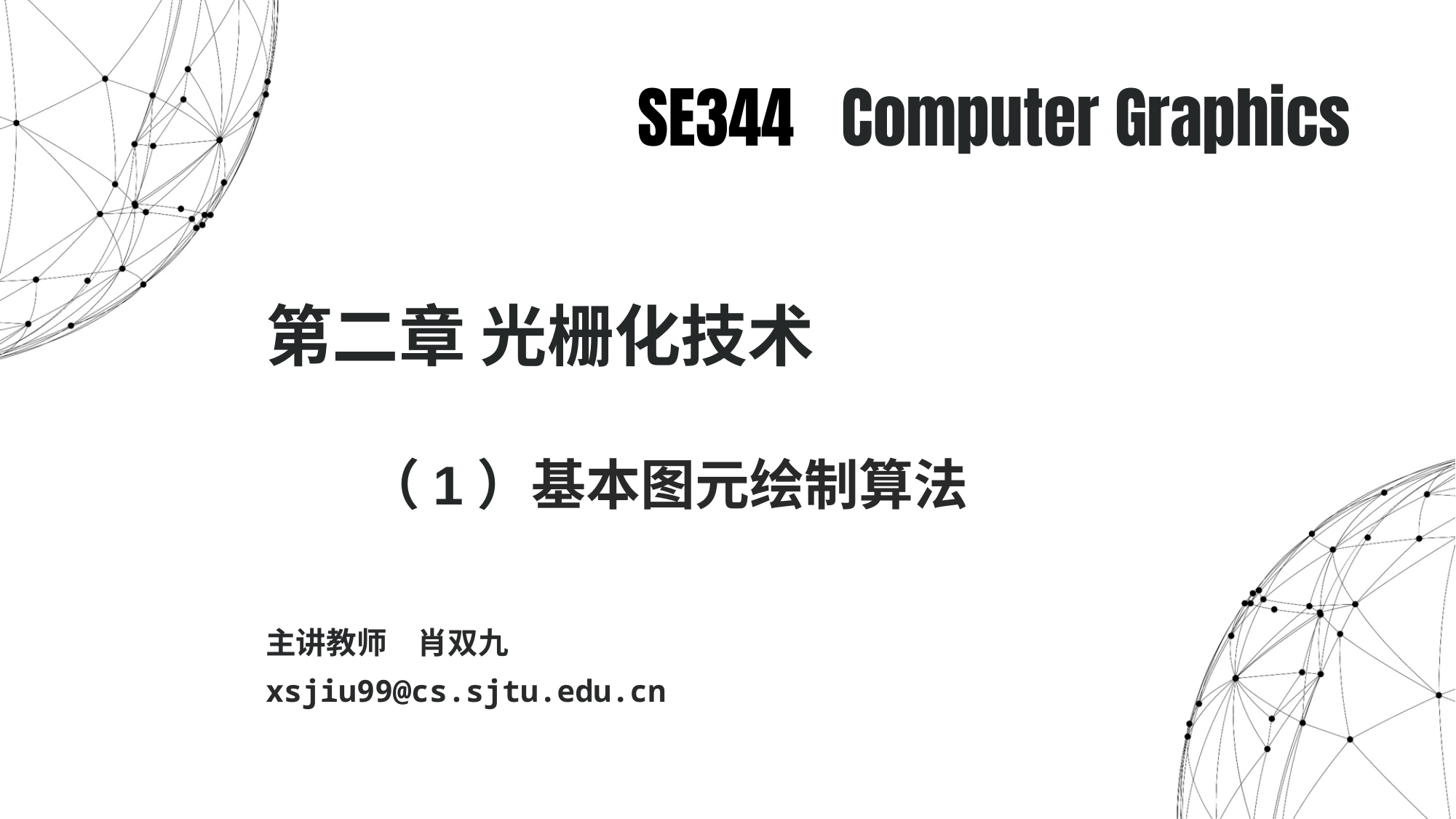

SE344   Computer Graphics
第二章 光栅化技术

        （1）基本图元绘制算法

主讲教师　肖双九
xsjiu99@cs.sjtu.edu.cn